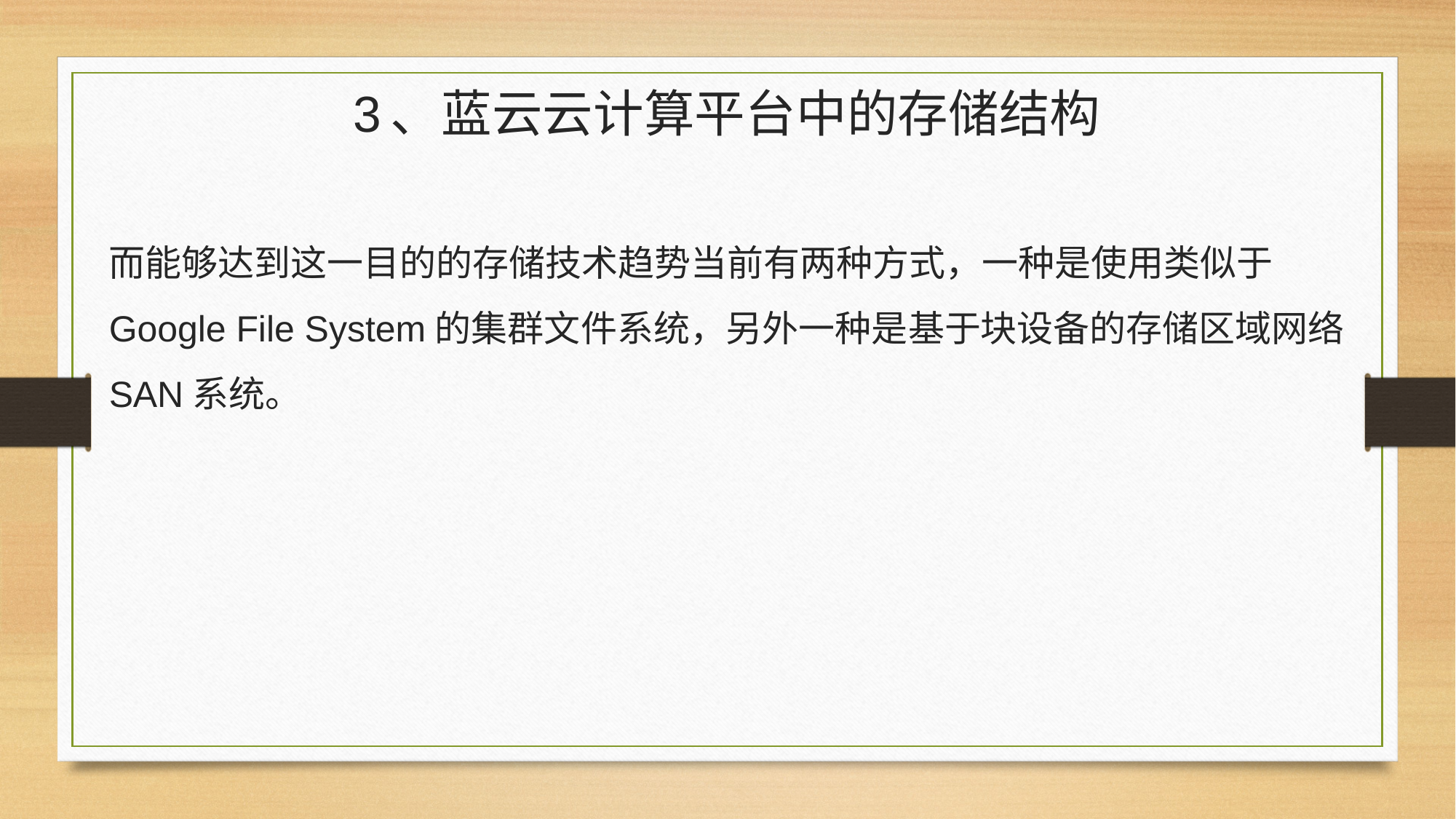

# 3、蓝云云计算平台中的存储结构
而能够达到这一目的的存储技术趋势当前有两种方式，一种是使用类似于Google File System的集群文件系统，另外一种是基于块设备的存储区域网络SAN系统。